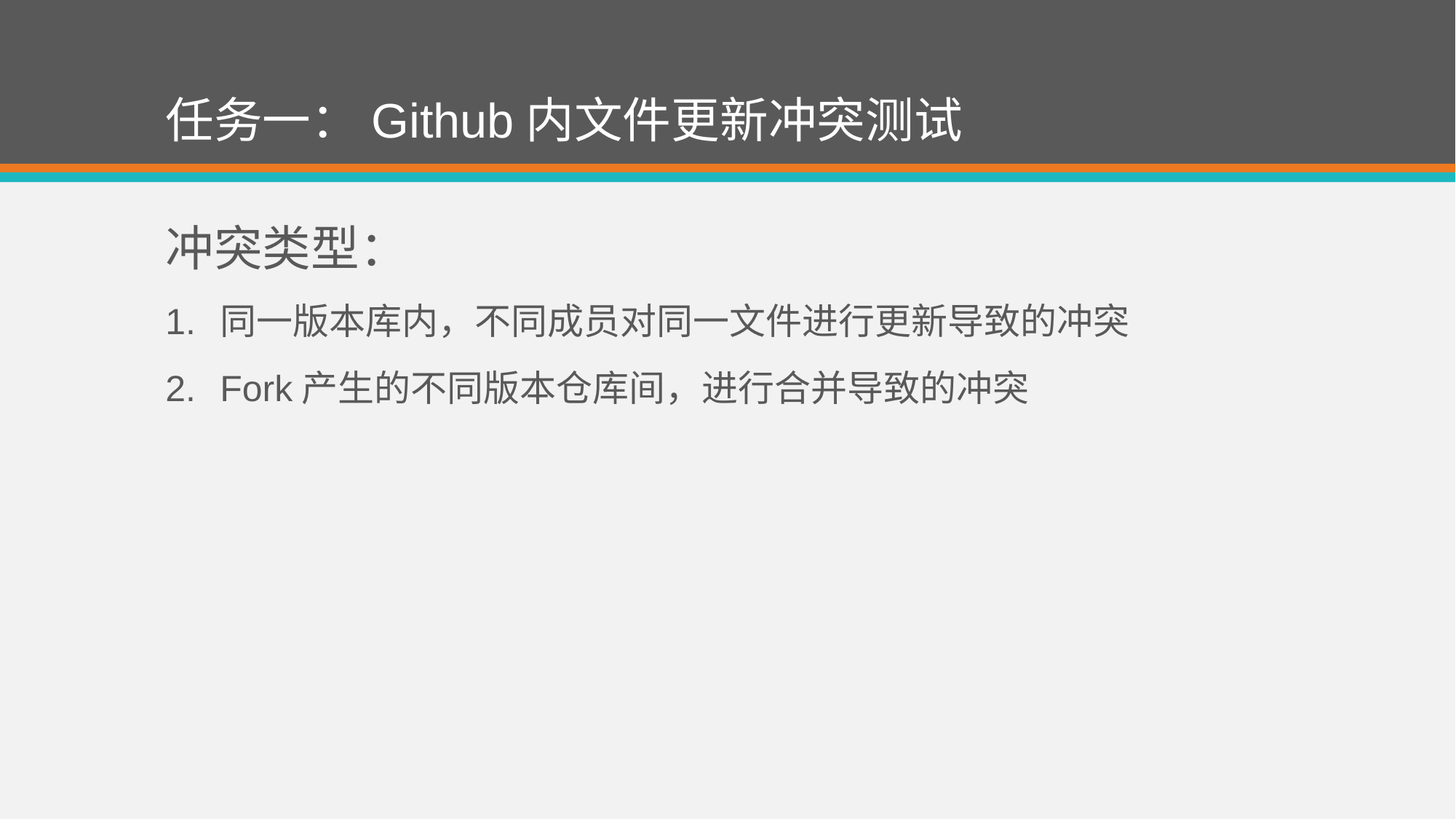

# 任务一：Github内文件更新冲突测试
冲突类型：
同一版本库内，不同成员对同一文件进行更新导致的冲突
Fork产生的不同版本仓库间，进行合并导致的冲突